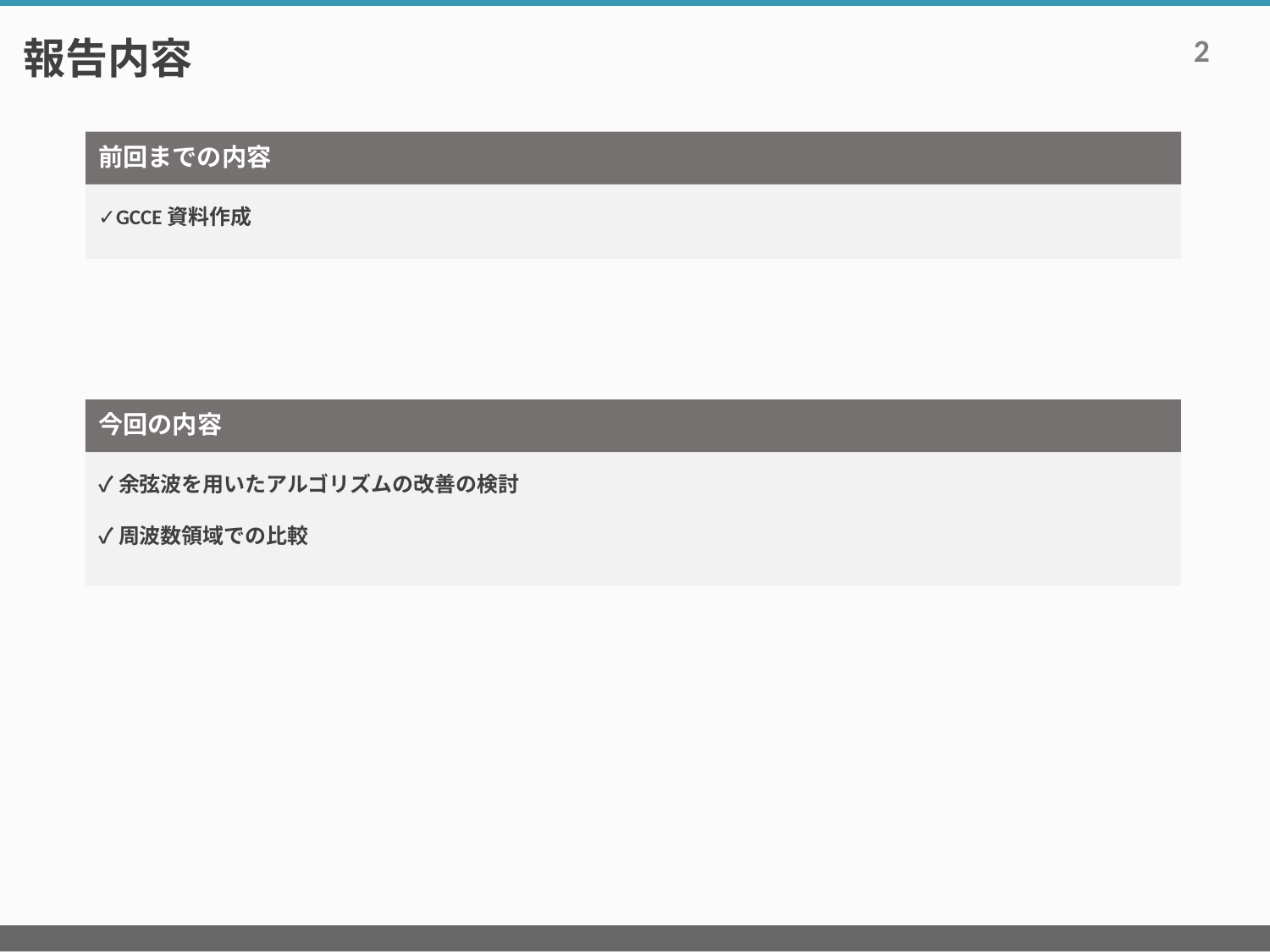

# 報告内容
2
前回までの内容
✓GCCE資料作成

今回の内容
✓余弦波を用いたアルゴリズムの改善の検討
✓周波数領域での比較